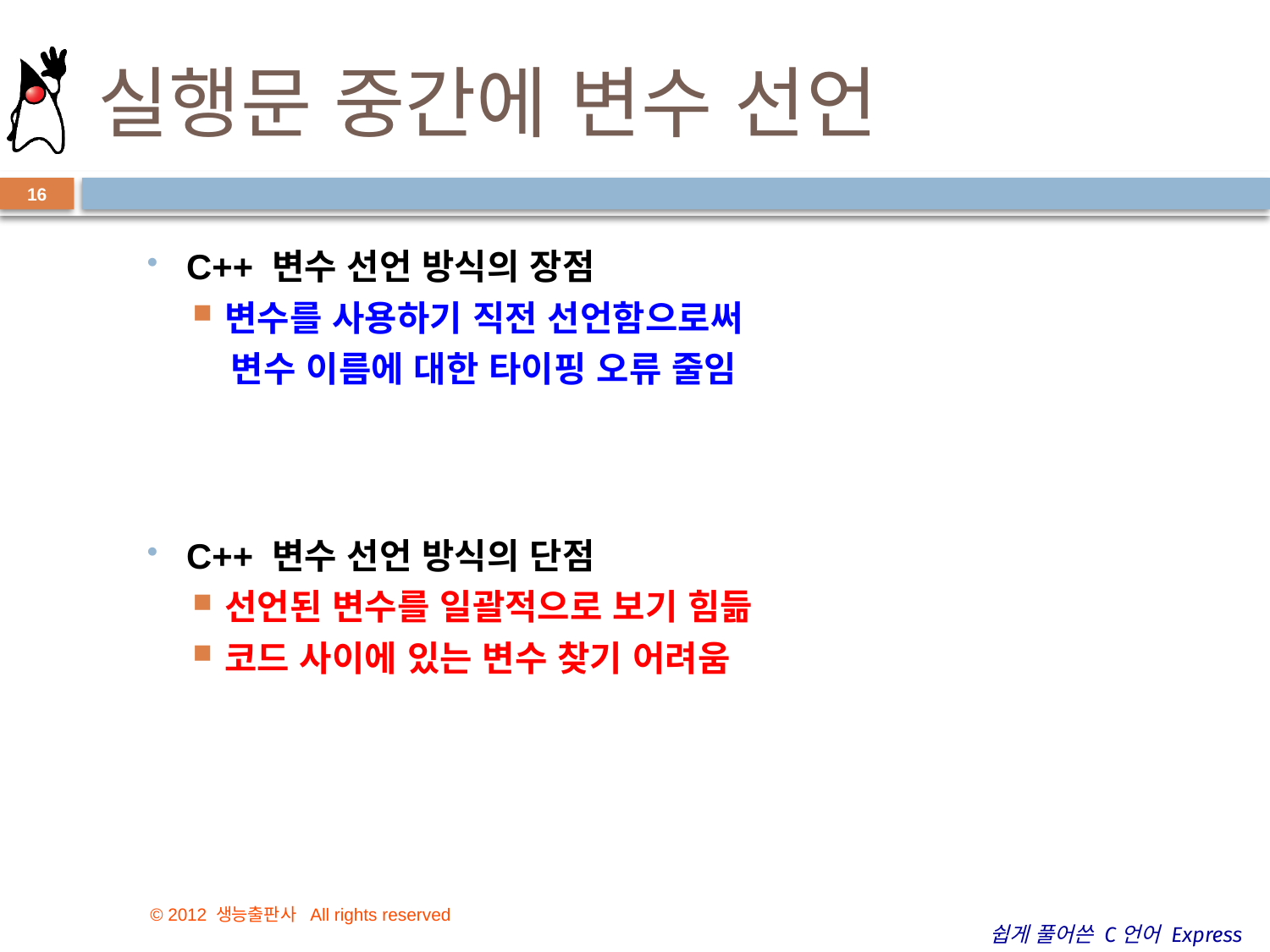

# 실행문 중간에 변수 선언
16

C++ 변수 선언 방식의 장점
변수를 사용하기 직전 선언함으로써
   변수 이름에 대한 타이핑 오류 줄임

C++ 변수 선언 방식의 단점
선언된 변수를 일괄적으로 보기 힘듦
코드 사이에 있는 변수 찾기 어려움